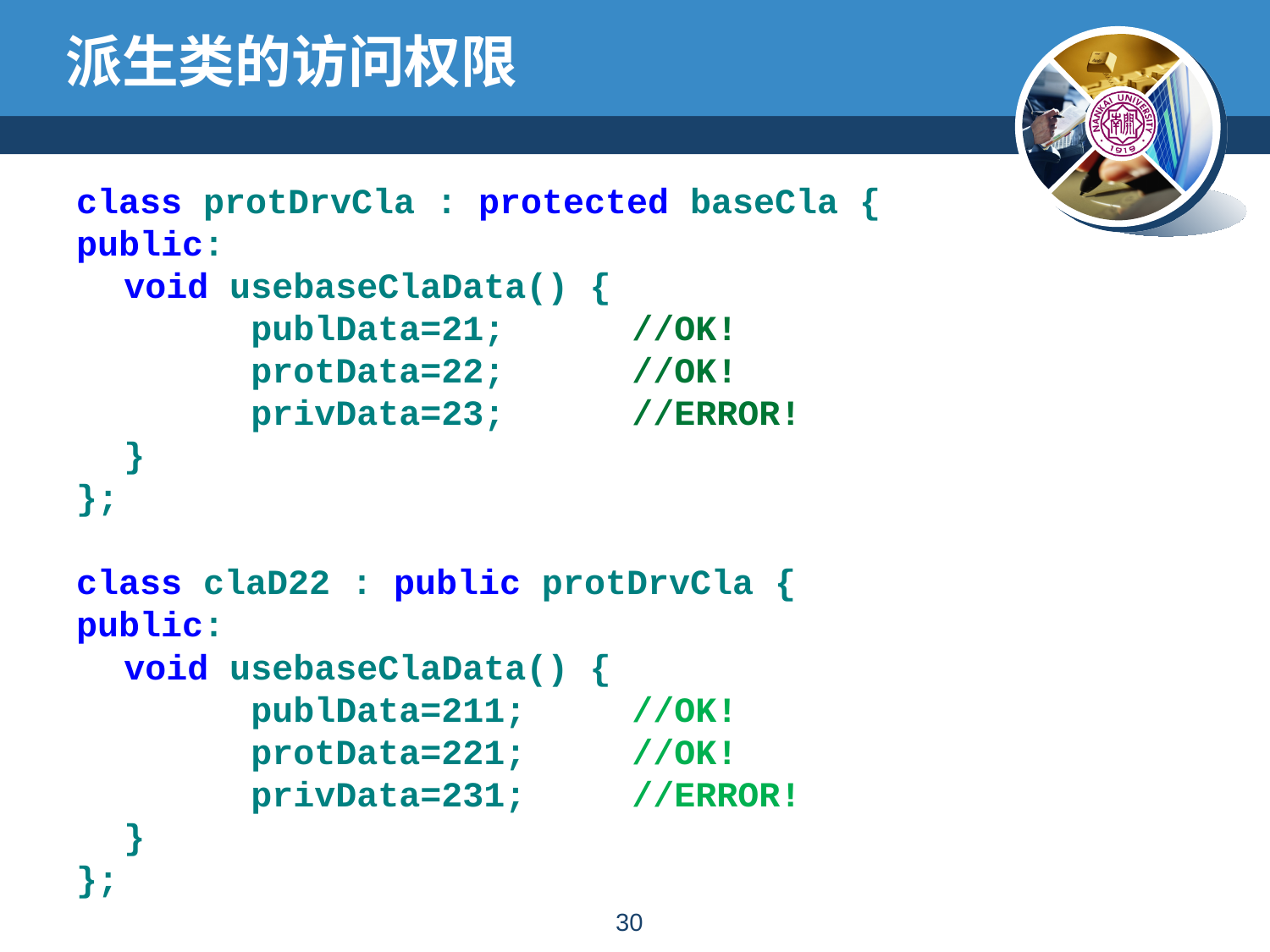

# 派生类的访问权限
class protDrvCla : protected baseCla {
public:
	void usebaseClaData() {
		publData=21;    	//OK!
		protData=22;   	//OK!
		privData=23;   	//ERROR!
	}
};

class claD22 : public protDrvCla {
public:
	void usebaseClaData() {
		publData=211;    	//OK!
		protData=221;   	//OK!
		privData=231;   	//ERROR!
	}
};
30